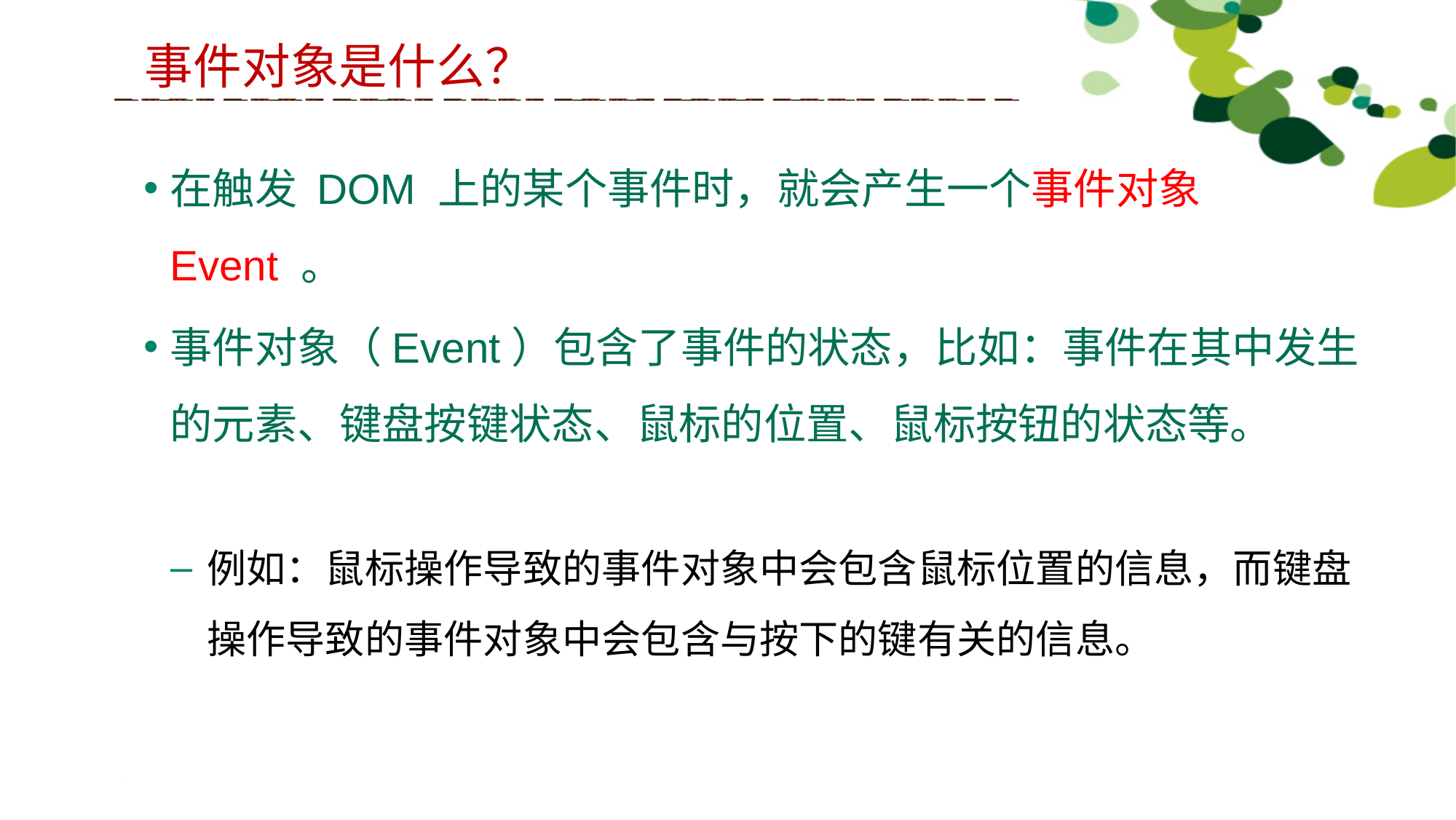

事件对象是什么？
在触发 DOM 上的某个事件时，就会产生一个事件对象 Event 。
事件对象（Event）包含了事件的状态，比如：事件在其中发生的元素、键盘按键状态、鼠标的位置、鼠标按钮的状态等。

例如：鼠标操作导致的事件对象中会包含鼠标位置的信息，而键盘操作导致的事件对象中会包含与按下的键有关的信息。